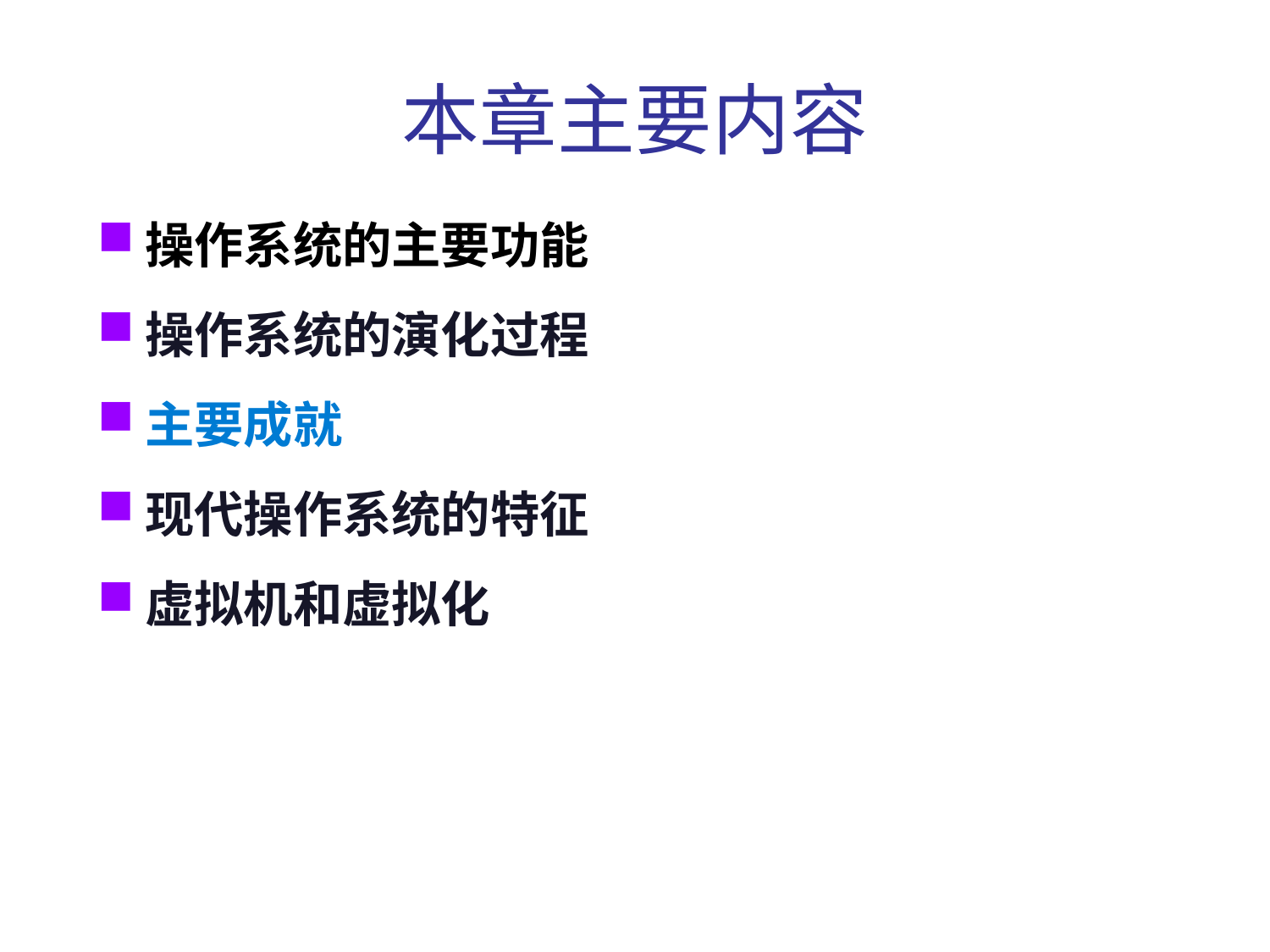

# 本章主要内容

操作系统的主要功能
操作系统的演化过程
主要成就
现代操作系统的特征
虚拟机和虚拟化